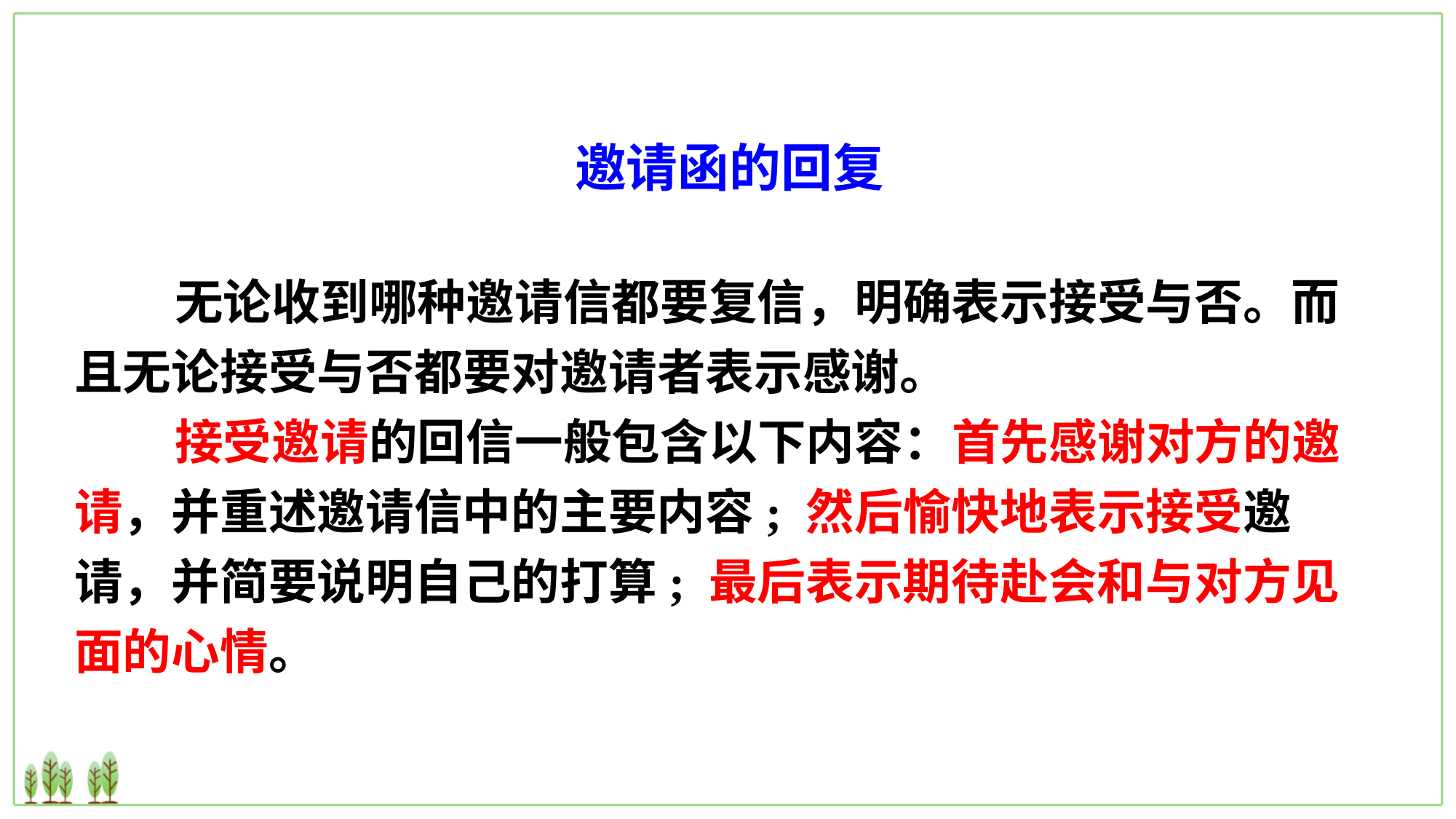

邀请函的回复
        无论收到哪种邀请信都要复信，明确表示接受与否。而且无论接受与否都要对邀请者表示感谢。
        接受邀请的回信一般包含以下内容：首先感谢对方的邀请，并重述邀请信中的主要内容; 然后愉快地表示接受邀请，并简要说明自己的打算; 最后表示期待赴会和与对方见面的心情。